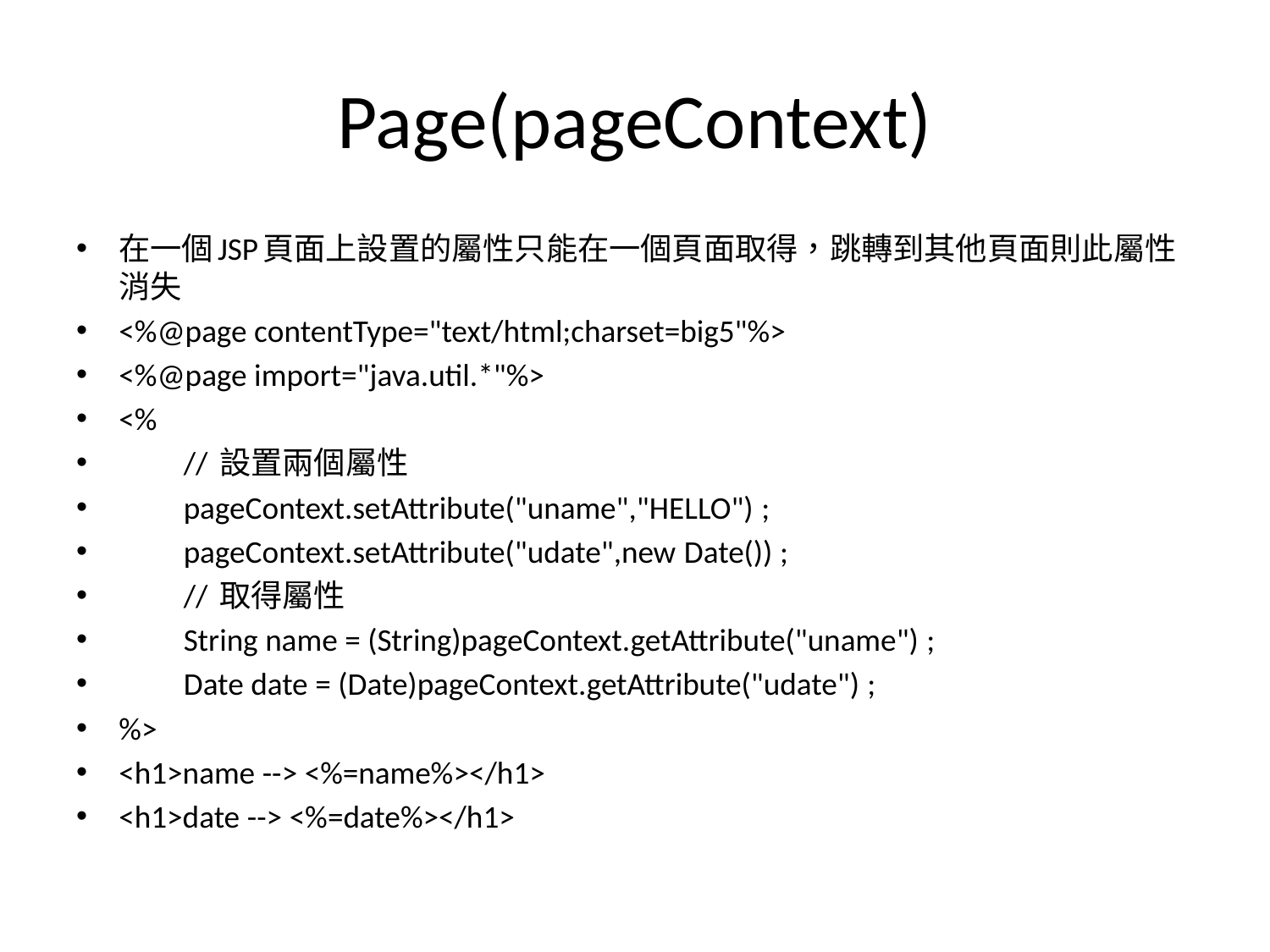

# Page(pageContext)
在一個JSP頁面上設置的屬性只能在一個頁面取得，跳轉到其他頁面則此屬性消失
<%@page contentType="text/html;charset=big5"%>
<%@page import="java.util.*"%>
<%
         // 設置兩個屬性
         pageContext.setAttribute("uname","HELLO") ;
         pageContext.setAttribute("udate",new Date()) ;
         // 取得屬性
         String name = (String)pageContext.getAttribute("uname") ;
         Date date = (Date)pageContext.getAttribute("udate") ;
%>
<h1>name --> <%=name%></h1>
<h1>date --> <%=date%></h1>